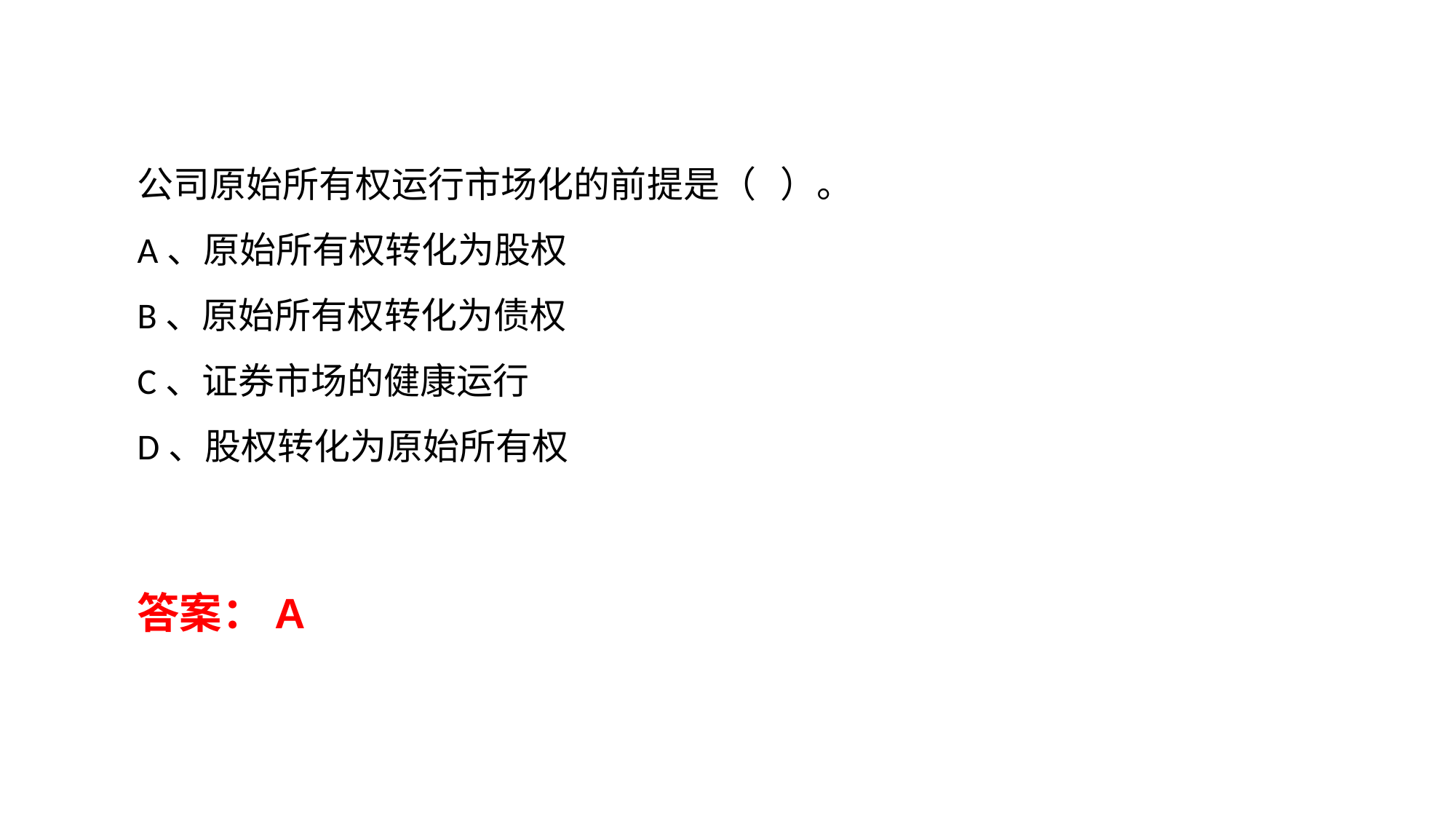

公司原始所有权运行市场化的前提是（   ）。
A、原始所有权转化为股权
B、原始所有权转化为债权
C、证券市场的健康运行
D、股权转化为原始所有权

答案：A